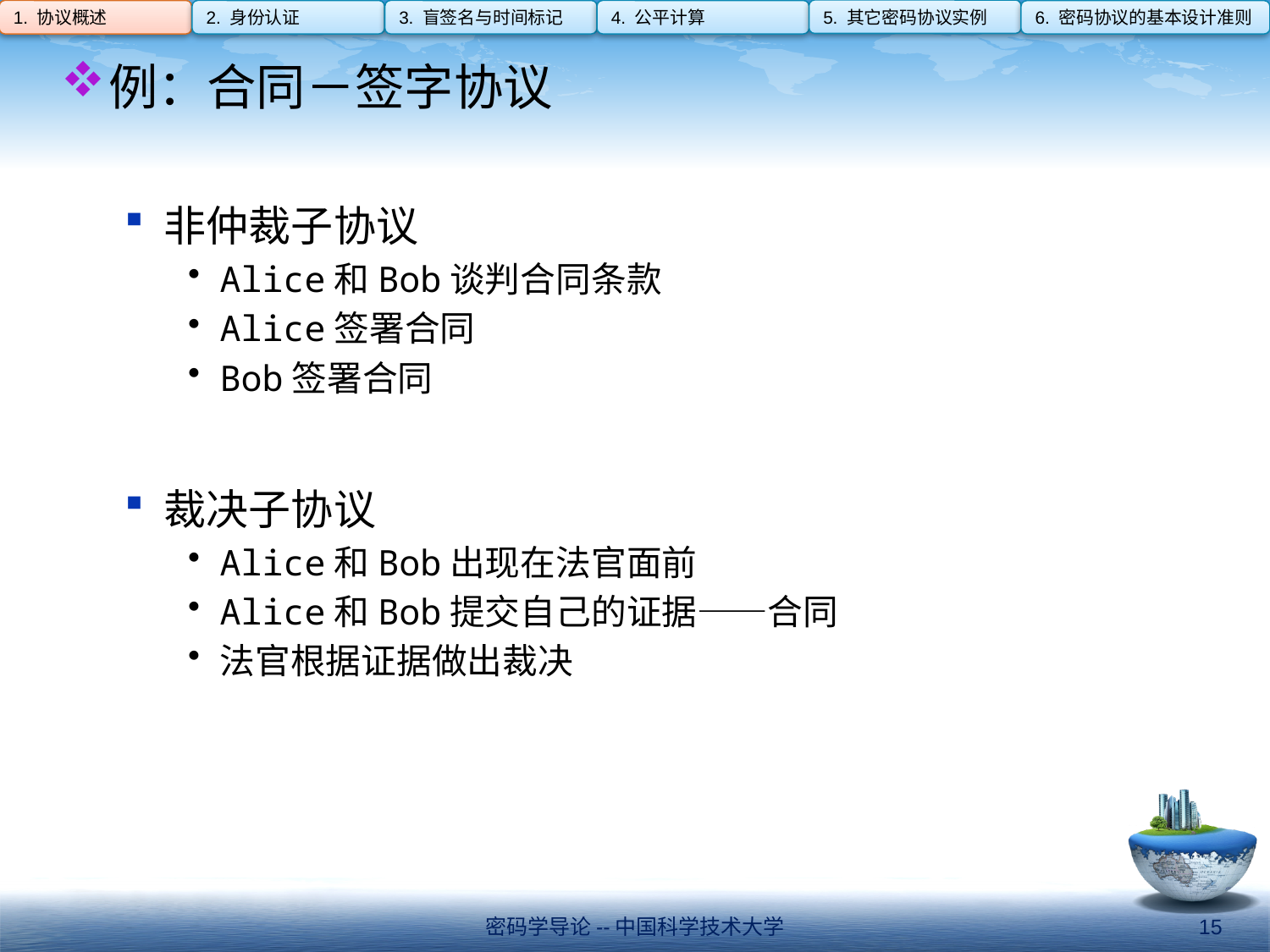

5. 其它密码协议实例
1. 协议概述
2. 身份认证
3. 盲签名与时间标记
4. 公平计算
6. 密码协议的基本设计准则
例：合同－签字协议

非仲裁子协议
Alice和Bob谈判合同条款
Alice签署合同
Bob签署合同

裁决子协议
Alice和Bob出现在法官面前
Alice和Bob提交自己的证据——合同
法官根据证据做出裁决
密码学导论--中国科学技术大学
15